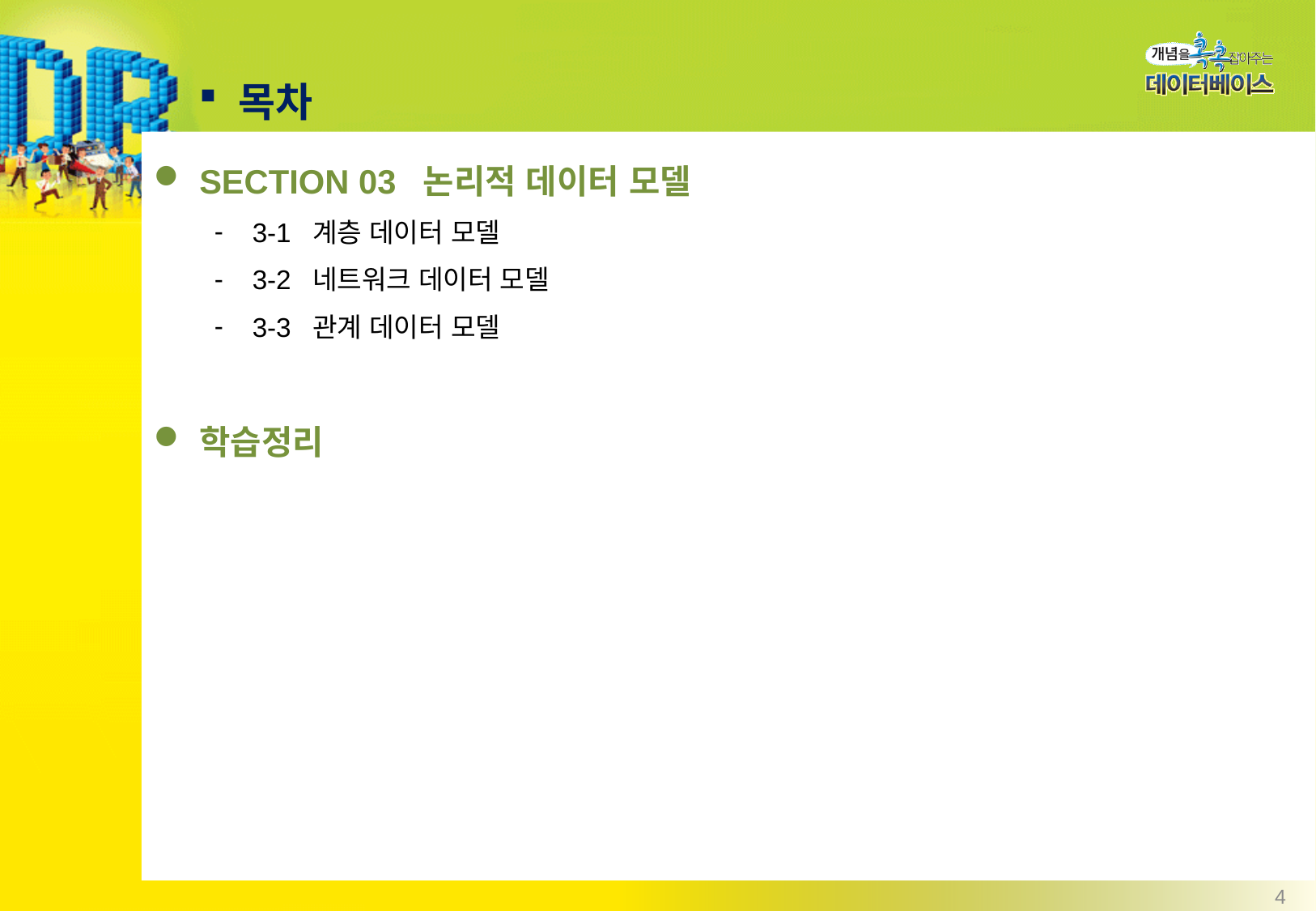

목차
SECTION 03  논리적 데이터 모델
3-1  계층 데이터 모델
3-2  네트워크 데이터 모델
3-3  관계 데이터 모델

학습정리
4